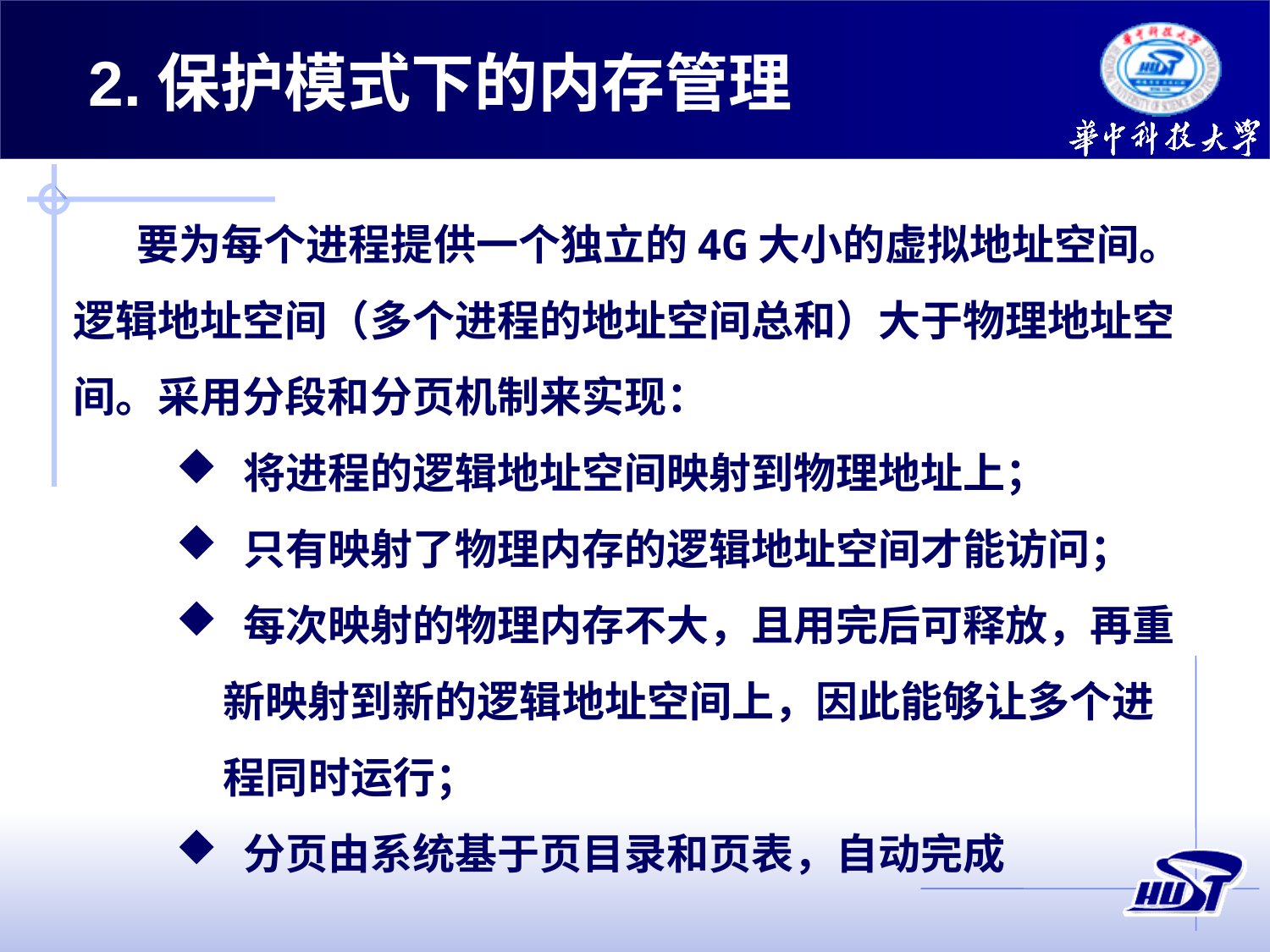

2.保护模式下的内存管理
要为每个进程提供一个独立的4G大小的虚拟地址空间。逻辑地址空间（多个进程的地址空间总和）大于物理地址空间。采用分段和分页机制来实现：
 将进程的逻辑地址空间映射到物理地址上；
 只有映射了物理内存的逻辑地址空间才能访问；
 每次映射的物理内存不大，且用完后可释放，再重新映射到新的逻辑地址空间上，因此能够让多个进程同时运行；
 分页由系统基于页目录和页表，自动完成